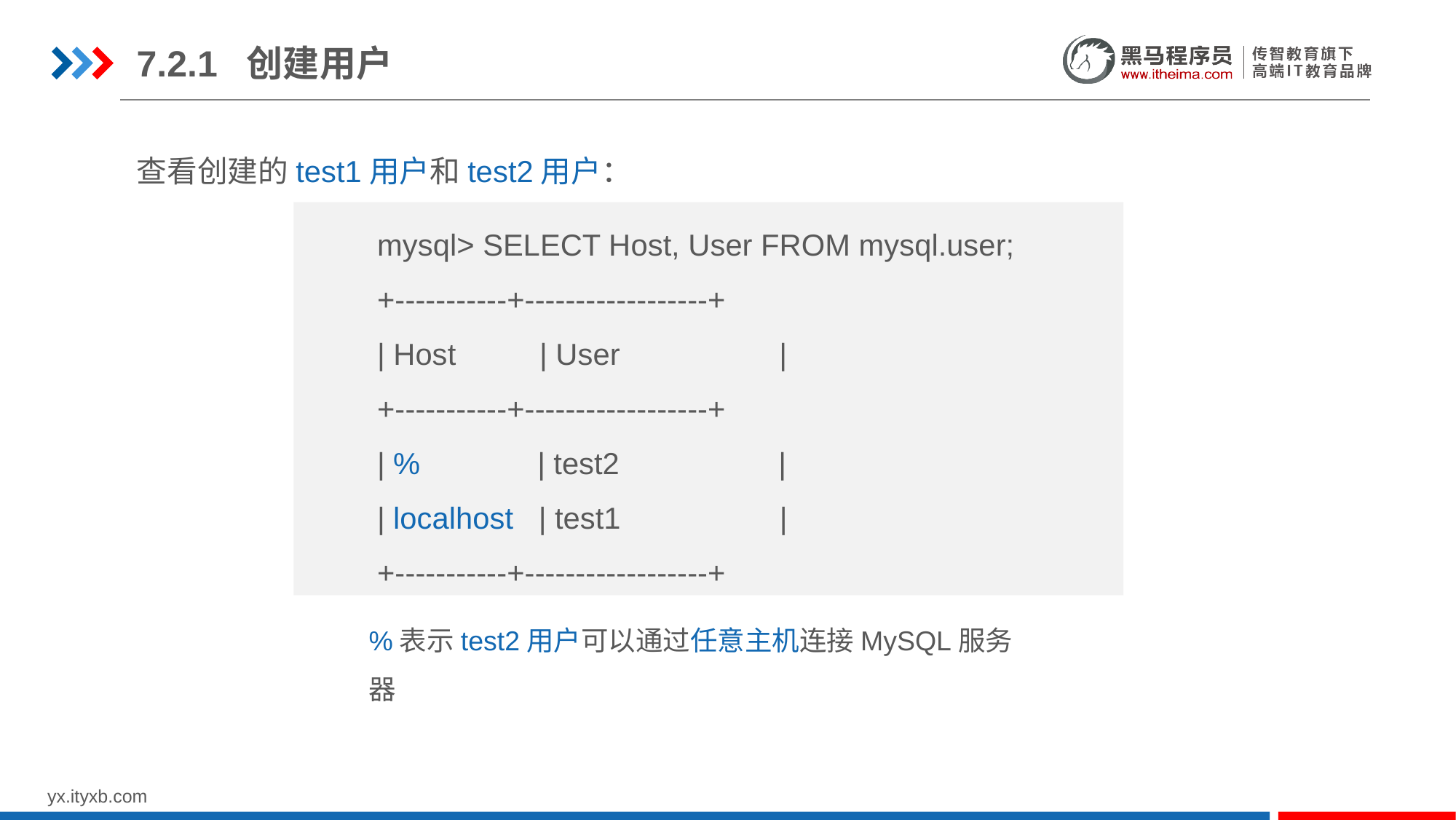

7.2.1  创建用户
查看创建的test1用户和test2用户：
mysql> SELECT Host, User FROM mysql.user;
+-----------+------------------+
| Host          | User                   |
+-----------+------------------+
| %              | test2                   |
| localhost   | test1                   |
+-----------+------------------+
%表示test2用户可以通过任意主机连接MySQL服务器